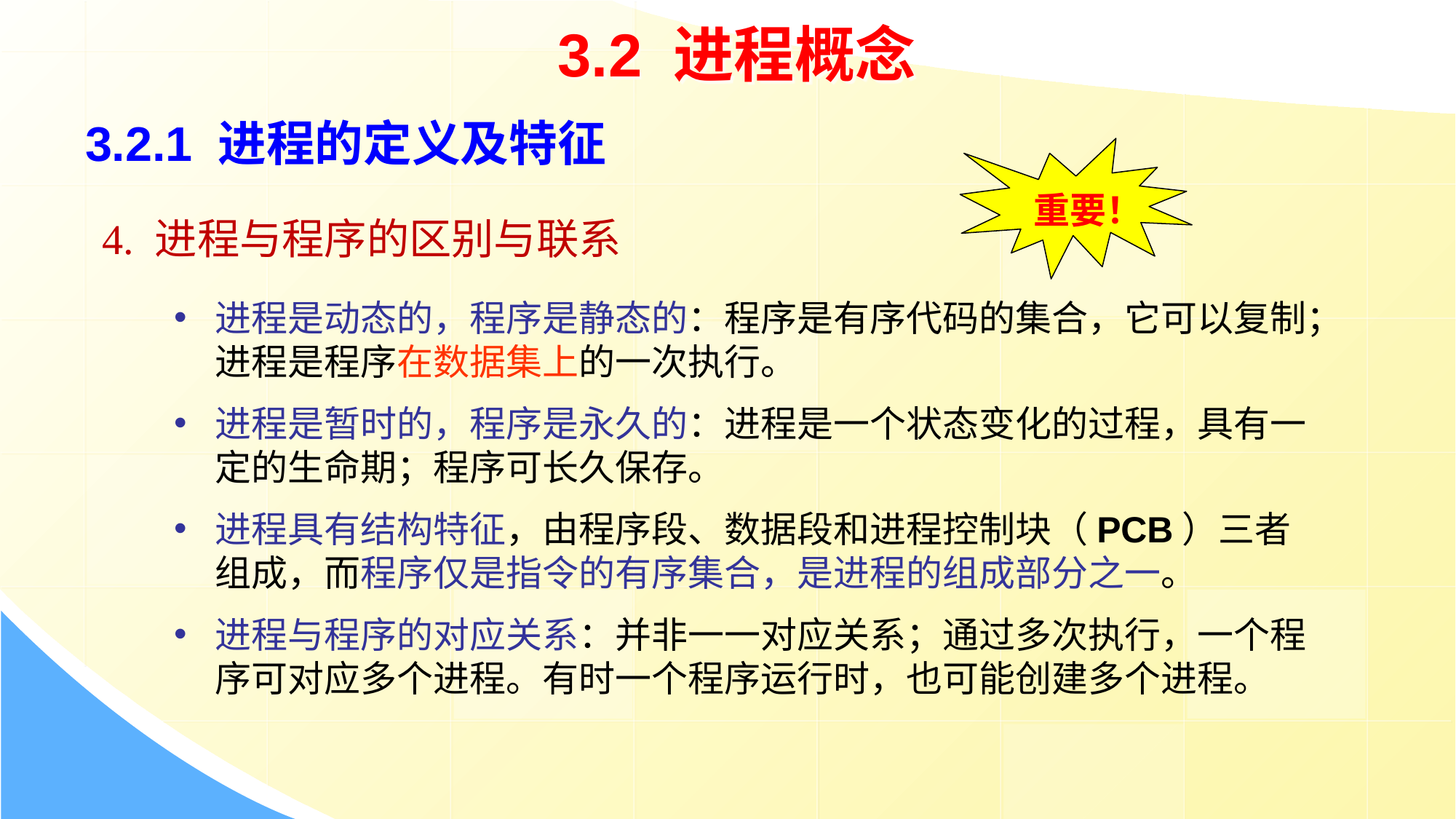

3.2 进程概念
3.2.1 进程的定义及特征

重要！
4. 进程与程序的区别与联系
进程是动态的，程序是静态的：程序是有序代码的集合，它可以复制；进程是程序在数据集上的一次执行。
进程是暂时的，程序是永久的：进程是一个状态变化的过程，具有一定的生命期；程序可长久保存。
进程具有结构特征，由程序段、数据段和进程控制块（PCB）三者组成，而程序仅是指令的有序集合，是进程的组成部分之一。
进程与程序的对应关系：并非一一对应关系；通过多次执行，一个程序可对应多个进程。有时一个程序运行时，也可能创建多个进程。